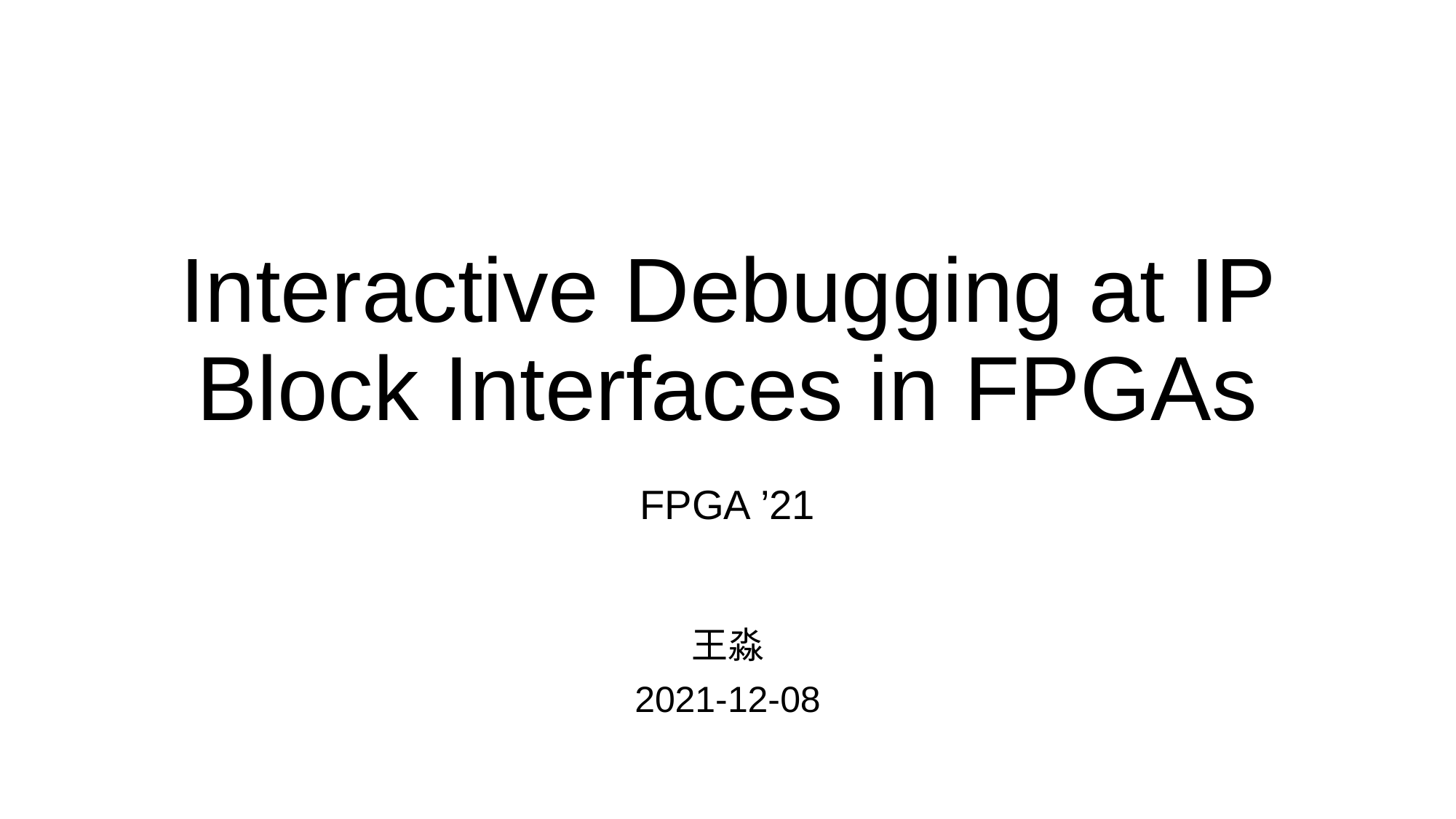

# Interactive Debugging at IP Block Interfaces in FPGAs FPGA ’21
王淼
2021-12-08